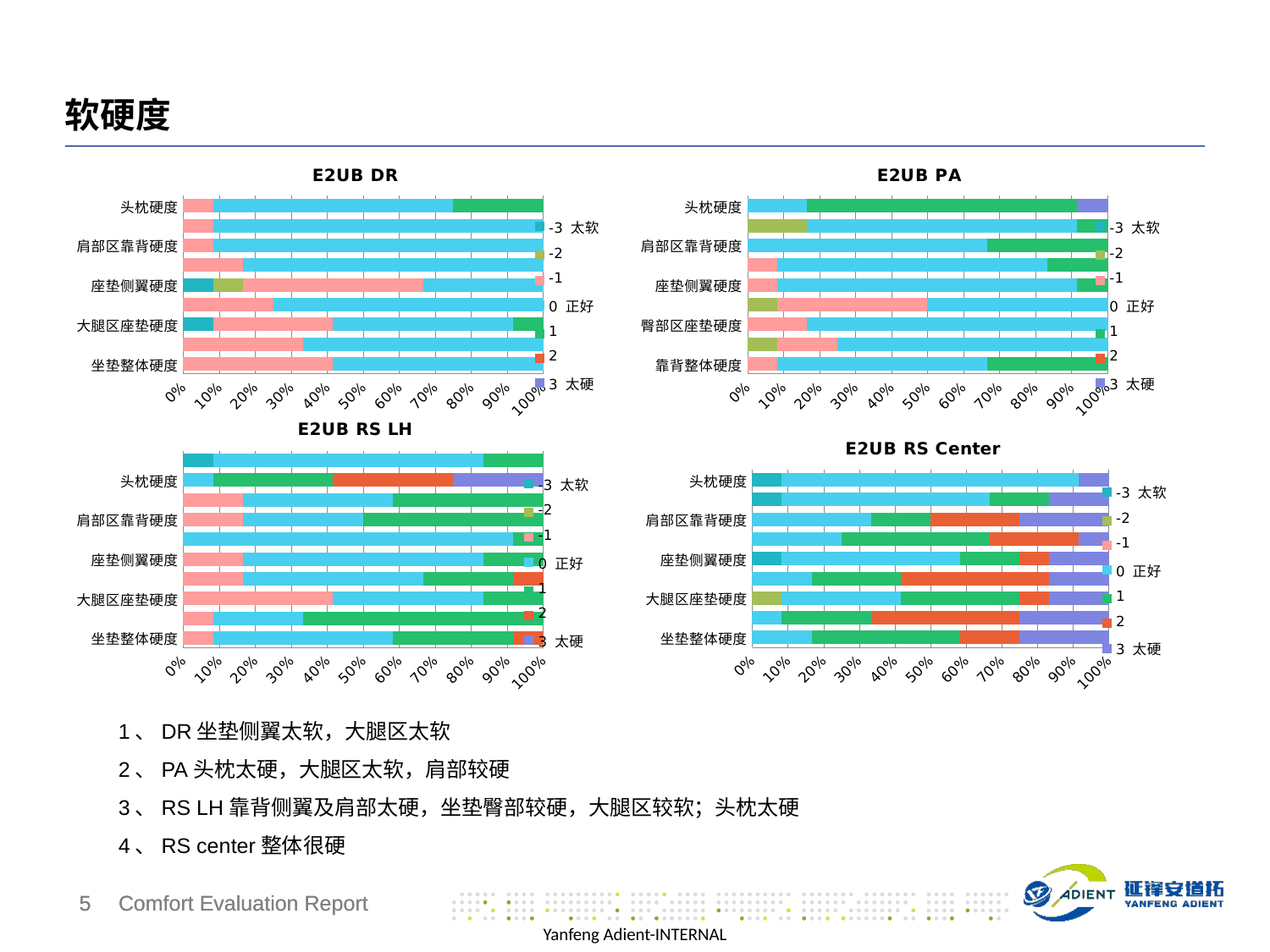

# 软硬度

### Chart: E2UB DR

| Category | -3 太软 | -2 | -1 | 0 正好 | 1 | 2 | 3 太硬 |
|---|---|---|---|---|---|---|---|
| 坐垫整体硬度 | 0.0 | 0.0 | 5.0 | 7.0 | 0.0 | 0.0 | 0.0 |
| 靠背整体硬度 | 0.0 | 0.0 | 4.0 | 8.0 | 0.0 | 0.0 | 0.0 |
| 大腿区座垫硬度 | 1.0 | 0.0 | 4.0 | 6.0 | 1.0 | 0.0 | 0.0 |
| 臀部区座垫硬度 | 0.0 | 0.0 | 3.0 | 9.0 | 0.0 | 0.0 | 0.0 |
| 座垫侧翼硬度 | 1.0 | 1.0 | 6.0 | 4.0 | 0.0 | 0.0 | 0.0 |
| 腰部区靠背硬度 | 0.0 | 0.0 | 2.0 | 10.0 | 0.0 | 0.0 | 0.0 |
| 肩部区靠背硬度 | 0.0 | 0.0 | 1.0 | 11.0 | 0.0 | 0.0 | 0.0 |
| 靠背侧翼硬度 | 0.0 | 0.0 | 1.0 | 11.0 | 0.0 | 0.0 | 0.0 |
| 头枕硬度 | 0.0 | 0.0 | 1.0 | 8.0 | 3.0 | 0.0 | 0.0 |

### Chart: E2UB PA

| Category | -3 太软 | -2 | -1 | 0 正好 | 1 | 2 | 3 太硬 |
|---|---|---|---|---|---|---|---|
| 靠背整体硬度 | 0.0 | 0.0 | 1.0 | 7.0 | 4.0 | 0.0 | 0.0 |
| 坐垫整体硬度 | 0.0 | 1.0 | 2.0 | 9.0 | 0.0 | 0.0 | 0.0 |
| 臀部区座垫硬度 | 0.0 | 0.0 | 2.0 | 10.0 | 0.0 | 0.0 | 0.0 |
| 大腿区座垫硬度 | 0.0 | 1.0 | 5.0 | 6.0 | 0.0 | 0.0 | 0.0 |
| 座垫侧翼硬度 | 0.0 | 0.0 | 1.0 | 10.0 | 1.0 | 0.0 | 0.0 |
| 腰部区靠背硬度 | 0.0 | 0.0 | 1.0 | 9.0 | 2.0 | 0.0 | 0.0 |
| 肩部区靠背硬度 | 0.0 | 0.0 | 0.0 | 8.0 | 4.0 | 0.0 | 0.0 |
| 靠背侧翼硬度 | 0.0 | 2.0 | 0.0 | 9.0 | 1.0 | 0.0 | 0.0 |
| 头枕硬度 | 0.0 | 0.0 | 0.0 | 2.0 | 9.0 | 0.0 | 1.0 |

### Chart: E2UB RS LH

| Category | -3 太软 | -2 | -1 | 0 正好 | 1 | 2 | 3 太硬 |
|---|---|---|---|---|---|---|---|
| 坐垫整体硬度 | 0.0 | 0.0 | 1.0 | 6.0 | 4.0 | 1.0 | 0.0 |
| 靠背整体硬度 | 0.0 | 0.0 | 1.0 | 3.0 | 8.0 | 0.0 | 0.0 |
| 大腿区座垫硬度 | 0.0 | 0.0 | 5.0 | 5.0 | 2.0 | 0.0 | 0.0 |
| 臀部区座垫硬度 | 0.0 | 0.0 | 2.0 | 6.0 | 3.0 | 1.0 | 0.0 |
| 座垫侧翼硬度 | 0.0 | 0.0 | 2.0 | 8.0 | 2.0 | 0.0 | 0.0 |
| 腰部区靠背硬度 | 0.0 | 0.0 | 0.0 | 11.0 | 1.0 | 0.0 | 0.0 |
| 肩部区靠背硬度 | 0.0 | 0.0 | 2.0 | 4.0 | 6.0 | 0.0 | 0.0 |
| 靠背侧翼硬度 | 0.0 | 0.0 | 2.0 | 5.0 | 5.0 | 0.0 | 0.0 |
| 头枕硬度 | 0.0 | 0.0 | 0.0 | 1.0 | 4.0 | 4.0 | 3.0 |
| 扶手硬度 | 1.0 | 0.0 | 0.0 | 9.0 | 2.0 | 0.0 | 0.0 |

### Chart: E2UB RS Center

| Category | -3 太软 | -2 | -1 | 0 正好 | 1 | 2 | 3 太硬 |
|---|---|---|---|---|---|---|---|
| 坐垫整体硬度 | 0.0 | 0.0 | 0.0 | 2.0 | 5.0 | 2.0 | 3.0 |
| 靠背整体硬度 | 0.0 | 0.0 | 0.0 | 1.0 | 3.0 | 5.0 | 3.0 |
| 大腿区座垫硬度 | 0.0 | 1.0 | 0.0 | 4.0 | 4.0 | 1.0 | 2.0 |
| 臀部区座垫硬度 | 0.0 | 0.0 | 0.0 | 2.0 | 3.0 | 5.0 | 2.0 |
| 座垫侧翼硬度 | 1.0 | 0.0 | 0.0 | 6.0 | 2.0 | 1.0 | 2.0 |
| 腰部区靠背硬度 | 0.0 | 0.0 | 0.0 | 3.0 | 5.0 | 3.0 | 1.0 |
| 肩部区靠背硬度 | 0.0 | 0.0 | 0.0 | 4.0 | 2.0 | 3.0 | 3.0 |
| 靠背侧翼硬度 | 1.0 | 0.0 | 0.0 | 7.0 | 2.0 | 0.0 | 2.0 |
| 头枕硬度 | 1.0 | 0.0 | 0.0 | 10.0 | 0.0 | 0.0 | 1.0 |
1、DR坐垫侧翼太软，大腿区太软
2、PA头枕太硬，大腿区太软，肩部较硬
3、RS LH靠背侧翼及肩部太硬，坐垫臀部较硬，大腿区较软；头枕太硬
4、RS center整体很硬